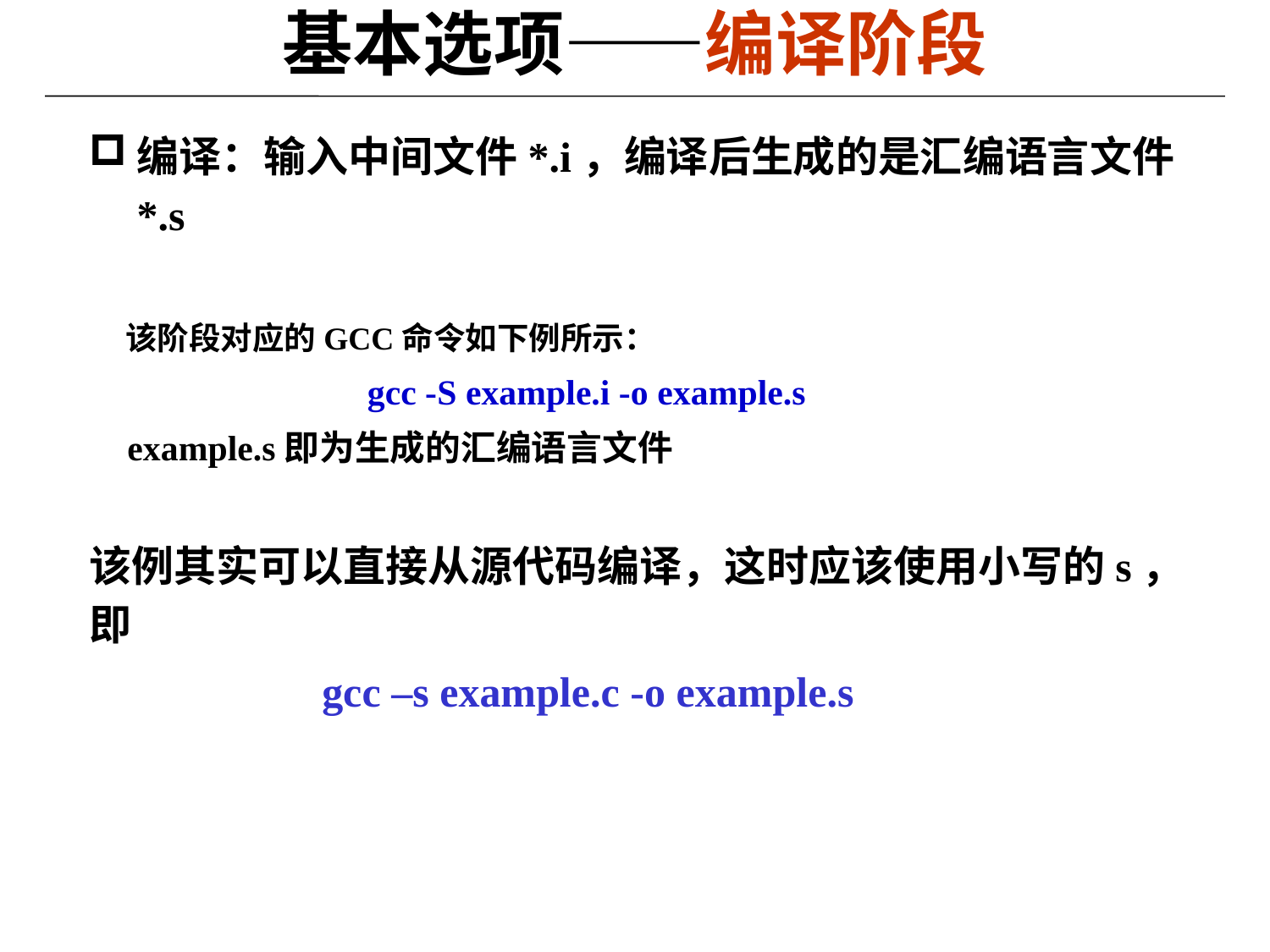

# 基本选项——编译阶段
编译：输入中间文件*.i，编译后生成的是汇编语言文件*.s

    该阶段对应的GCC命令如下例所示：
                           gcc -S example.i -o example.s
example.s即为生成的汇编语言文件

该例其实可以直接从源代码编译，这时应该使用小写的s，即
                      gcc –s example.c -o example.s